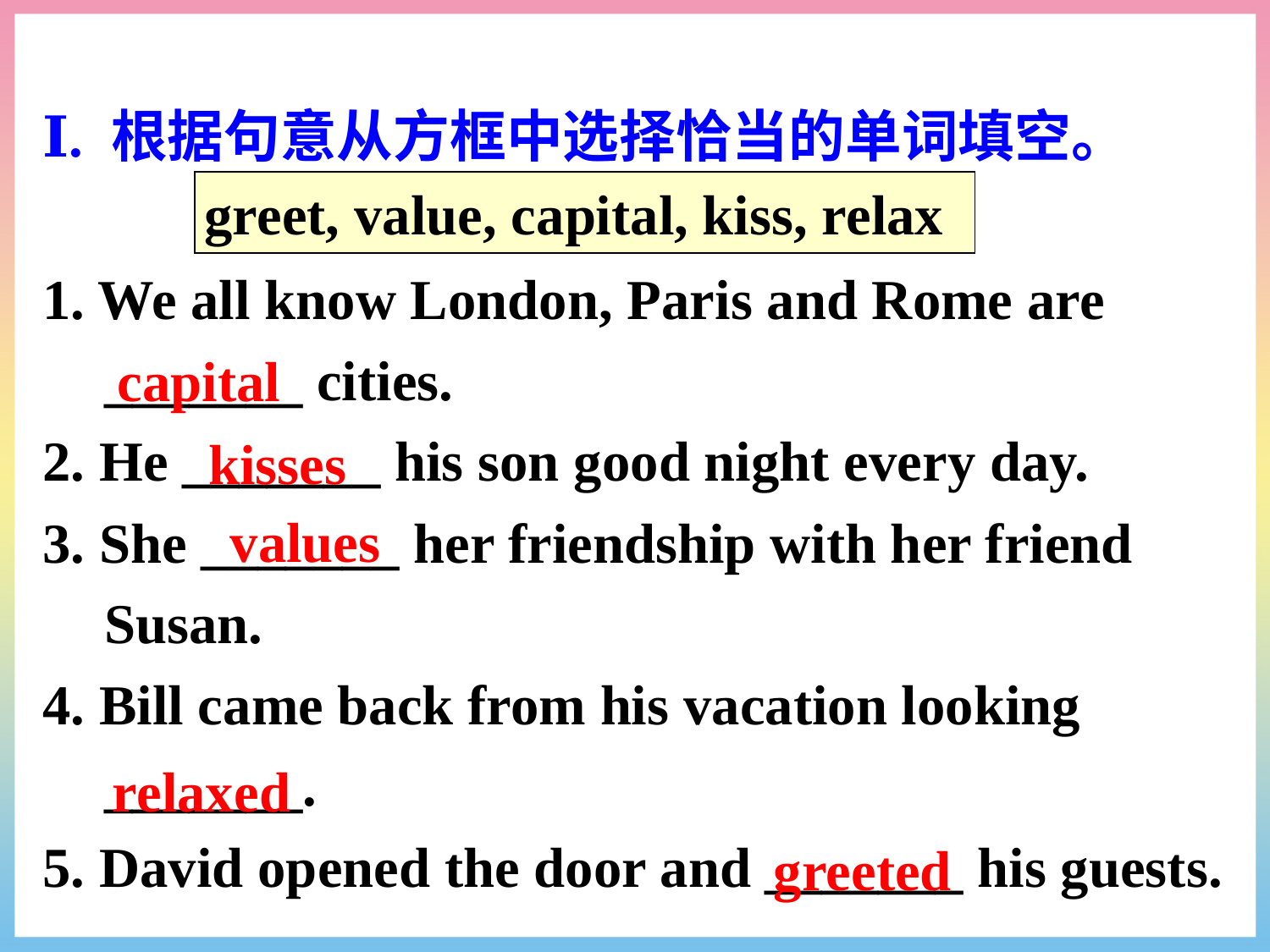

Ⅰ. 根据句意从方框中选择恰当的单词填空。

1. We all know London, Paris and Rome are _______ cities.
2. He _______ his son good night every day.
3. She _______ her friendship with her friend Susan.
4. Bill came back from his vacation looking _______.
5. David opened the door and _______ his guests.
| greet, value, capital, kiss, relax |
| --- |
capital
kisses
values
relaxed
greeted